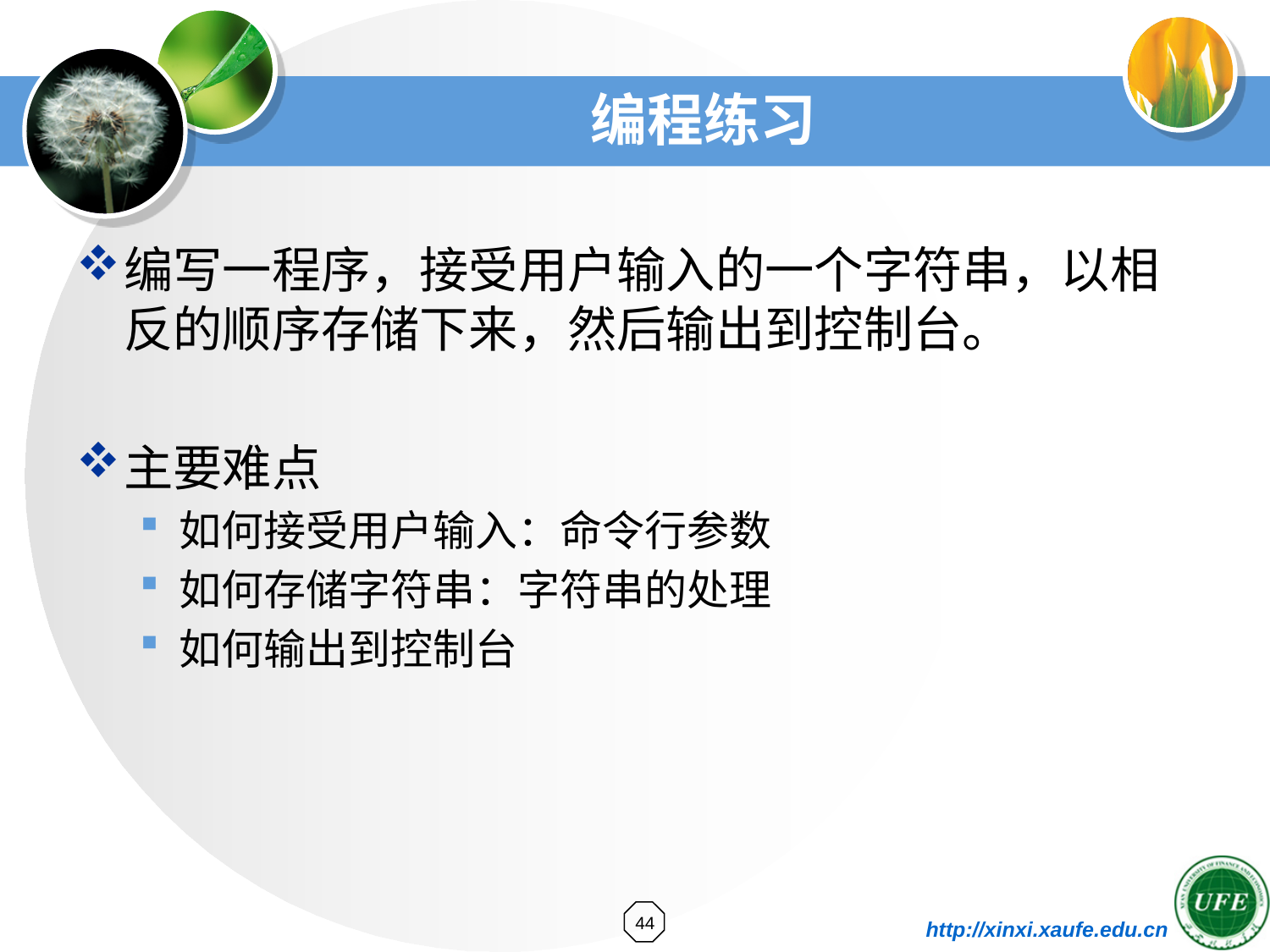

# 编程练习
编写一程序，接受用户输入的一个字符串，以相反的顺序存储下来，然后输出到控制台。

主要难点
如何接受用户输入：命令行参数
如何存储字符串：字符串的处理
如何输出到控制台
44
http://xinxi.xaufe.edu.cn